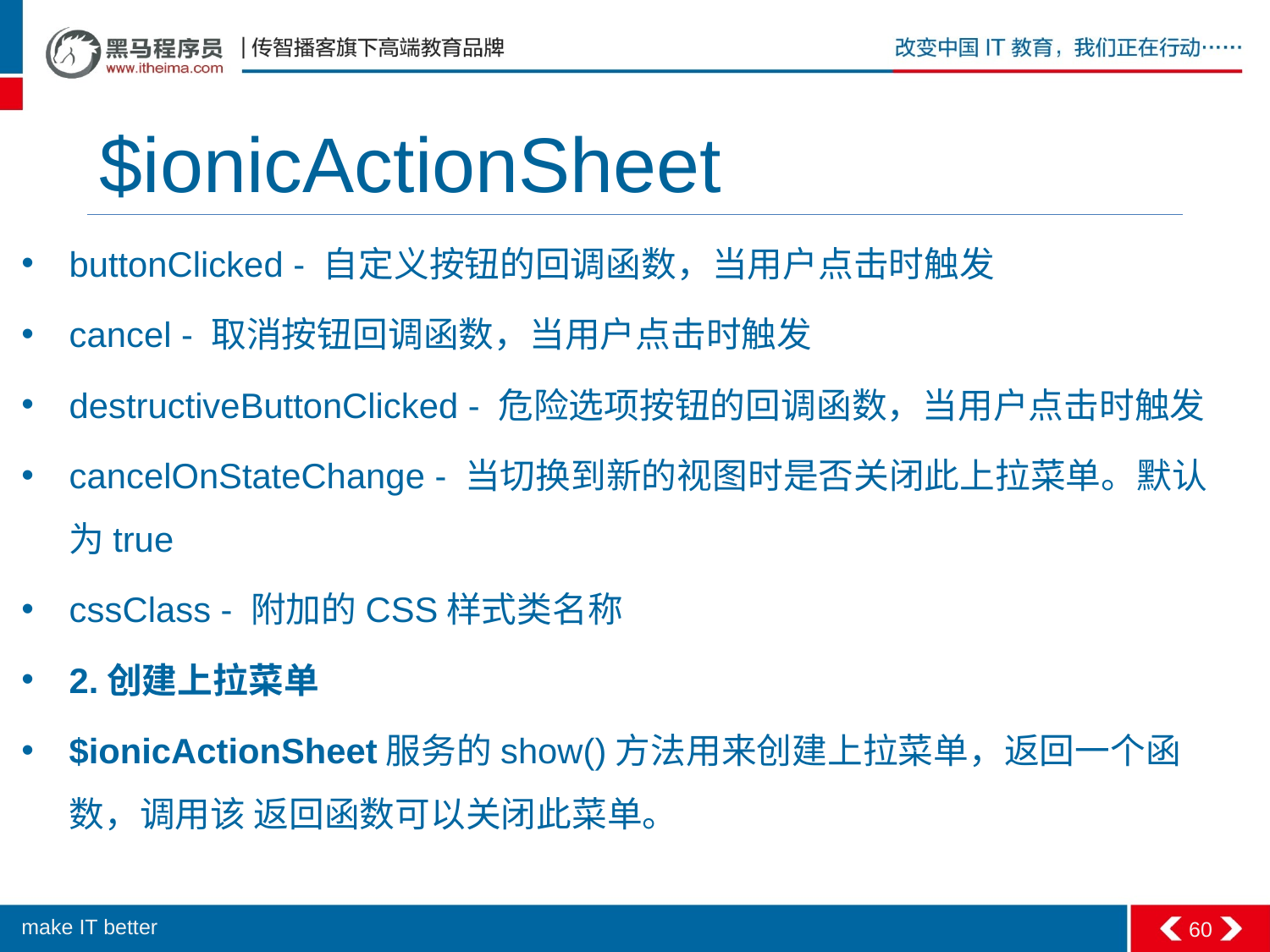

# $ionicActionSheet
buttonClicked - 自定义按钮的回调函数，当用户点击时触发
cancel - 取消按钮回调函数，当用户点击时触发
destructiveButtonClicked - 危险选项按钮的回调函数，当用户点击时触发
cancelOnStateChange - 当切换到新的视图时是否关闭此上拉菜单。默认为true
cssClass - 附加的CSS样式类名称
2.创建上拉菜单
$ionicActionSheet服务的show()方法用来创建上拉菜单，返回一个函数，调用该 返回函数可以关闭此菜单。

60

make IT better